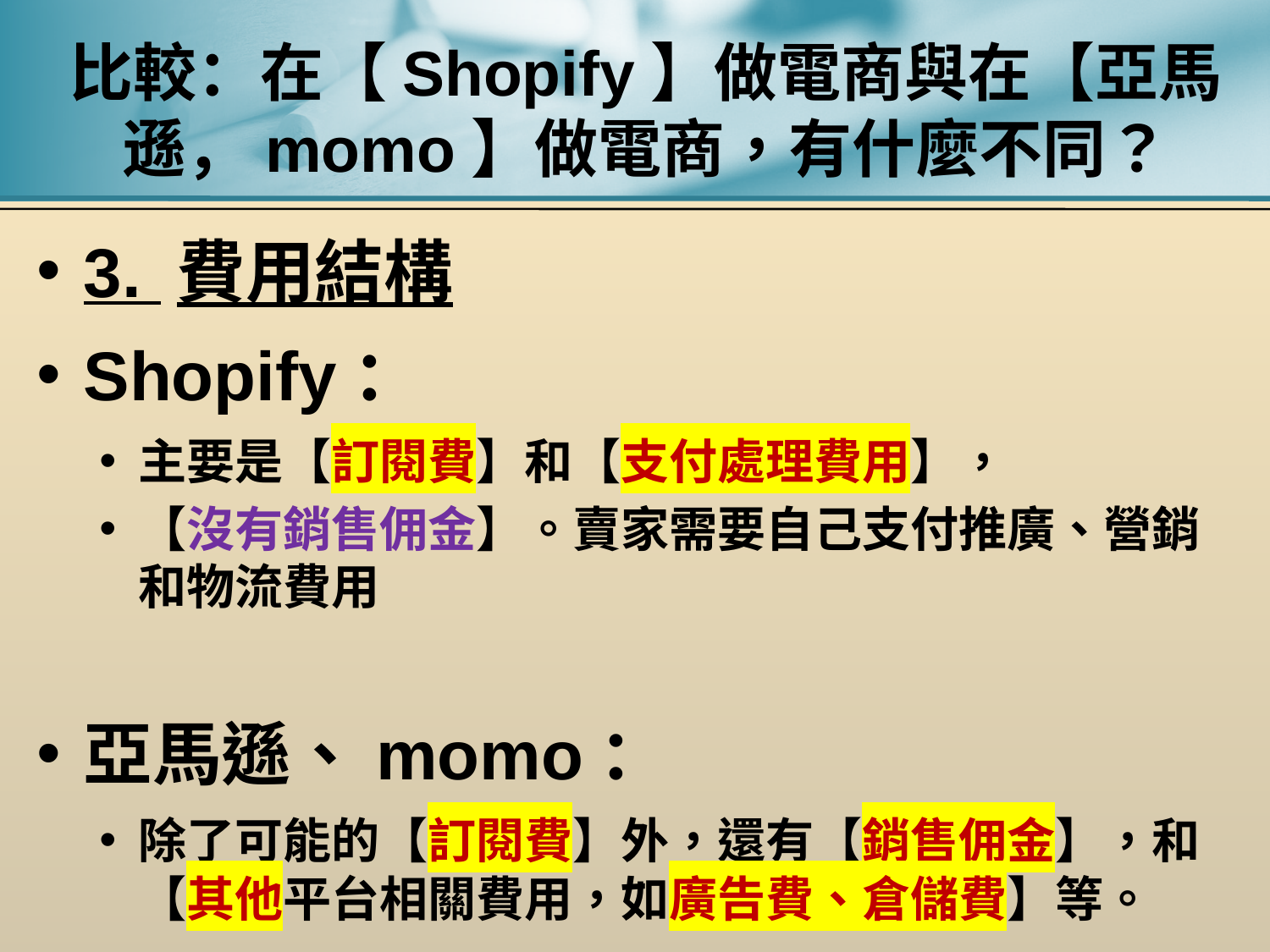

# 比較：在【Shopify】做電商與在【亞馬遜，momo】做電商，有什麼不同？
3. 費用結構
Shopify：
主要是【訂閱費】和【支付處理費用】，
【沒有銷售佣金】。賣家需要自己支付推廣、營銷和物流費用

亞馬遜、momo：
除了可能的【訂閱費】外，還有【銷售佣金】，和【其他平台相關費用，如廣告費、倉儲費】等。